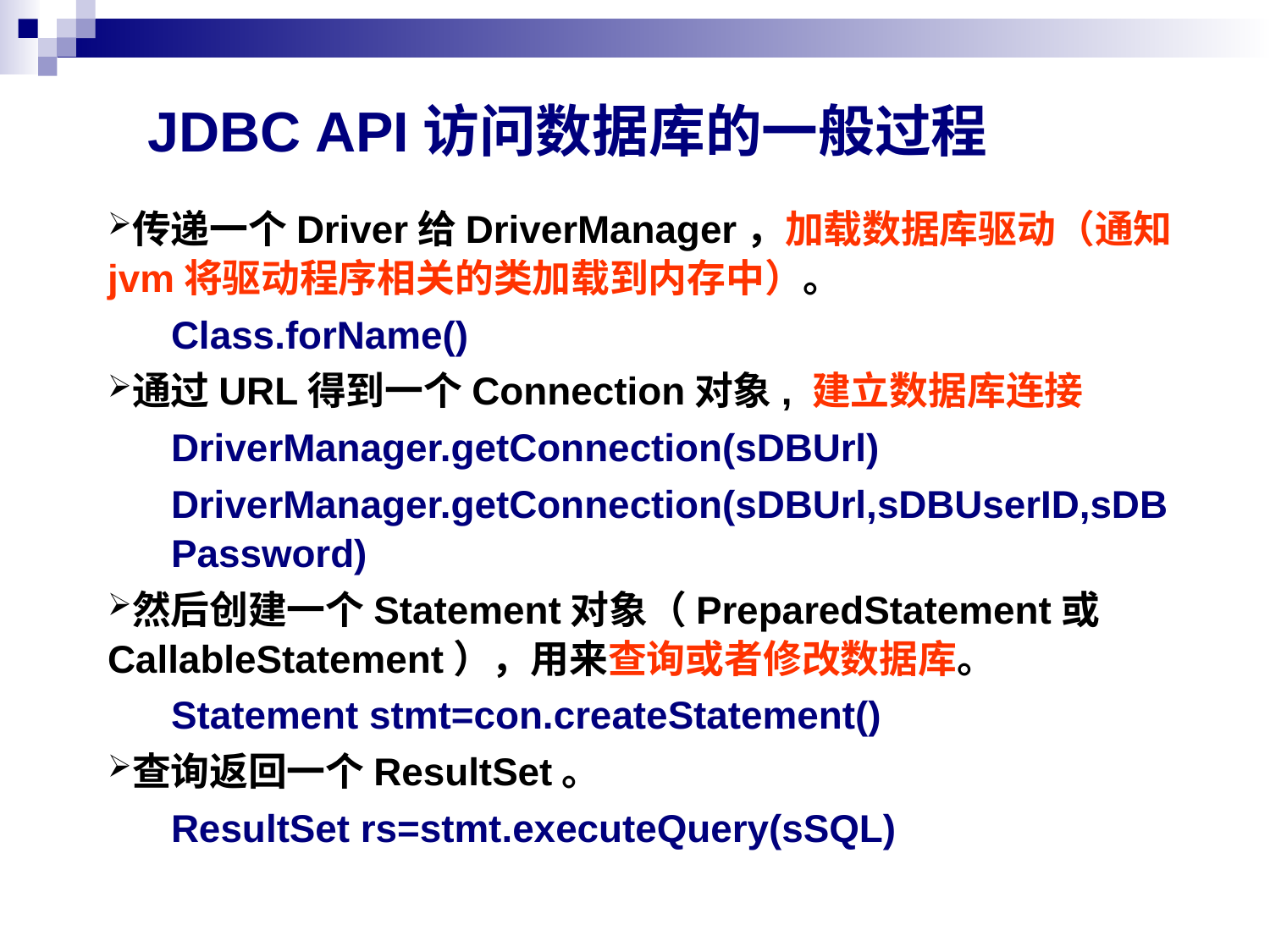

# JDBC API访问数据库的一般过程
传递一个Driver给DriverManager，加载数据库驱动（通知jvm将驱动程序相关的类加载到内存中）。
Class.forName()
通过URL得到一个Connection对象, 建立数据库连接
DriverManager.getConnection(sDBUrl)
DriverManager.getConnection(sDBUrl,sDBUserID,sDBPassword)
然后创建一个Statement对象（PreparedStatement或CallableStatement），用来查询或者修改数据库。
Statement stmt=con.createStatement()
查询返回一个ResultSet。
ResultSet rs=stmt.executeQuery(sSQL)

14